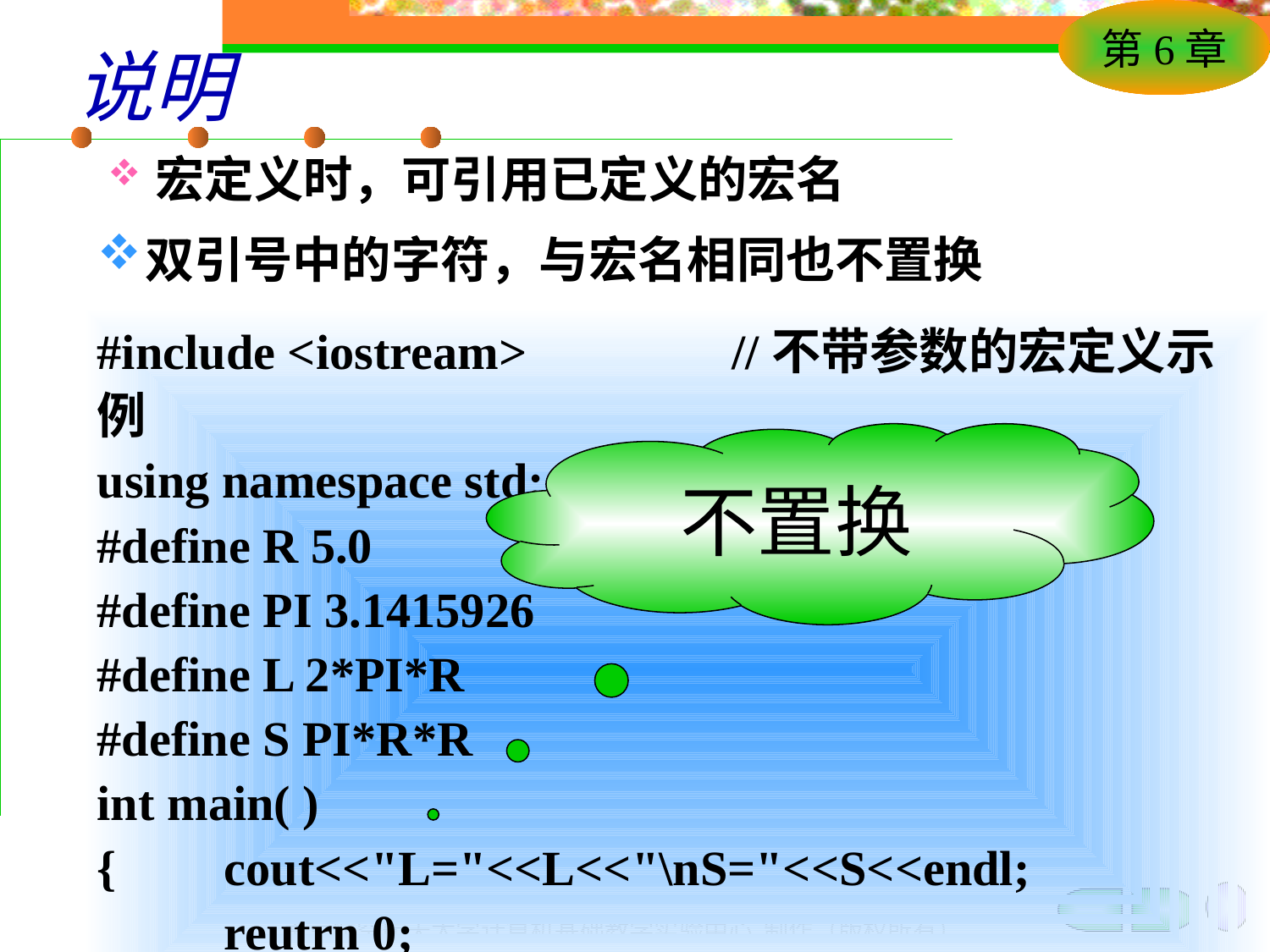

# 说明
宏定义时，可引用已定义的宏名

双引号中的字符，与宏名相同也不置换
#include <iostream> 		//不带参数的宏定义示例
using namespace std;
#define R 5.0
#define PI 3.1415926
#define L 2*PI*R
#define S PI*R*R
int main( )
{	cout<<"L="<<L<<"\nS="<<S<<endl;
	reutrn 0;
}
不置换